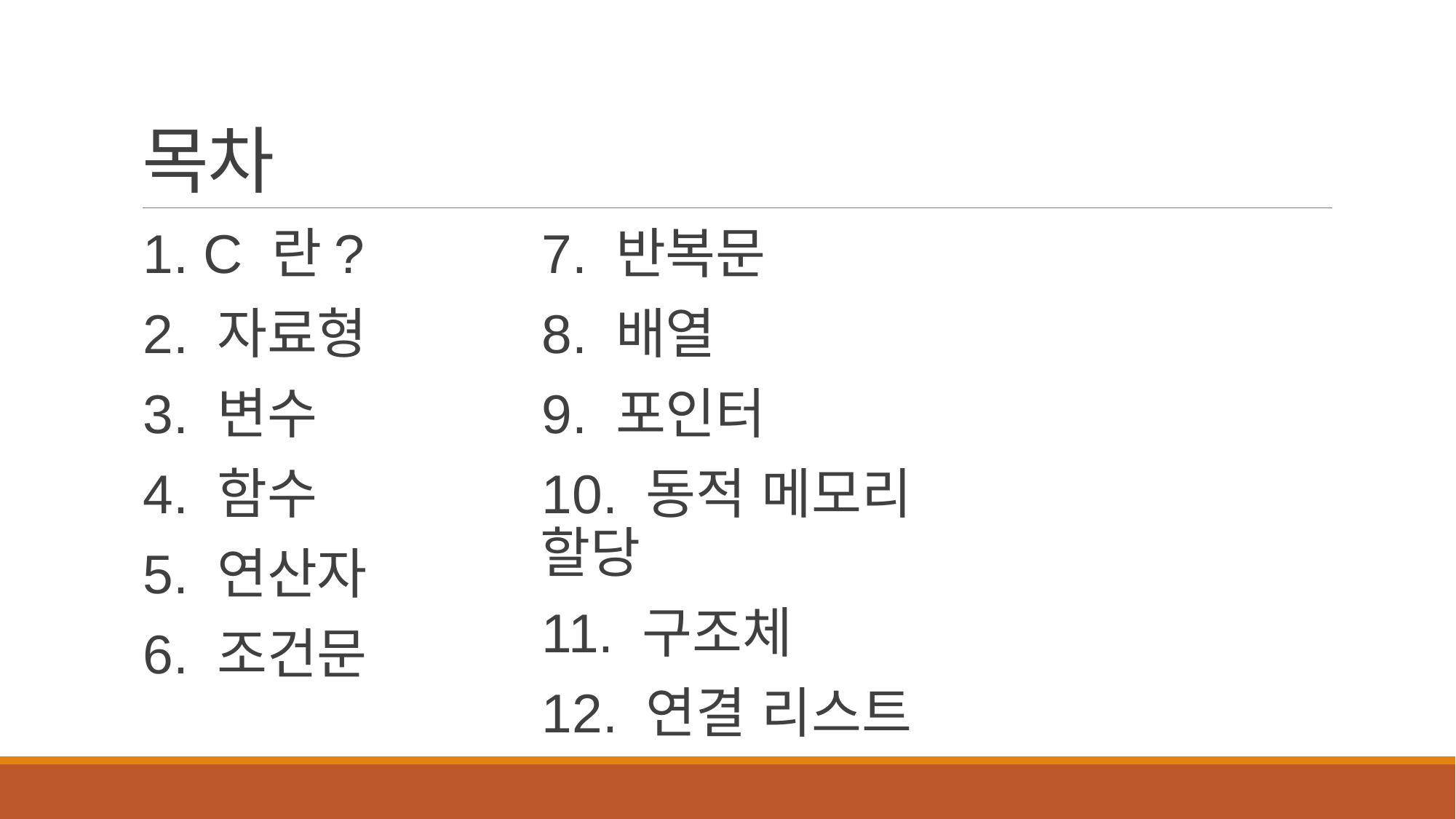

# 목차
1. C 란?
2. 자료형
3. 변수
4. 함수
5. 연산자
6. 조건문

7. 반복문
8. 배열
9. 포인터
10. 동적 메모리 할당
11. 구조체
12. 연결 리스트